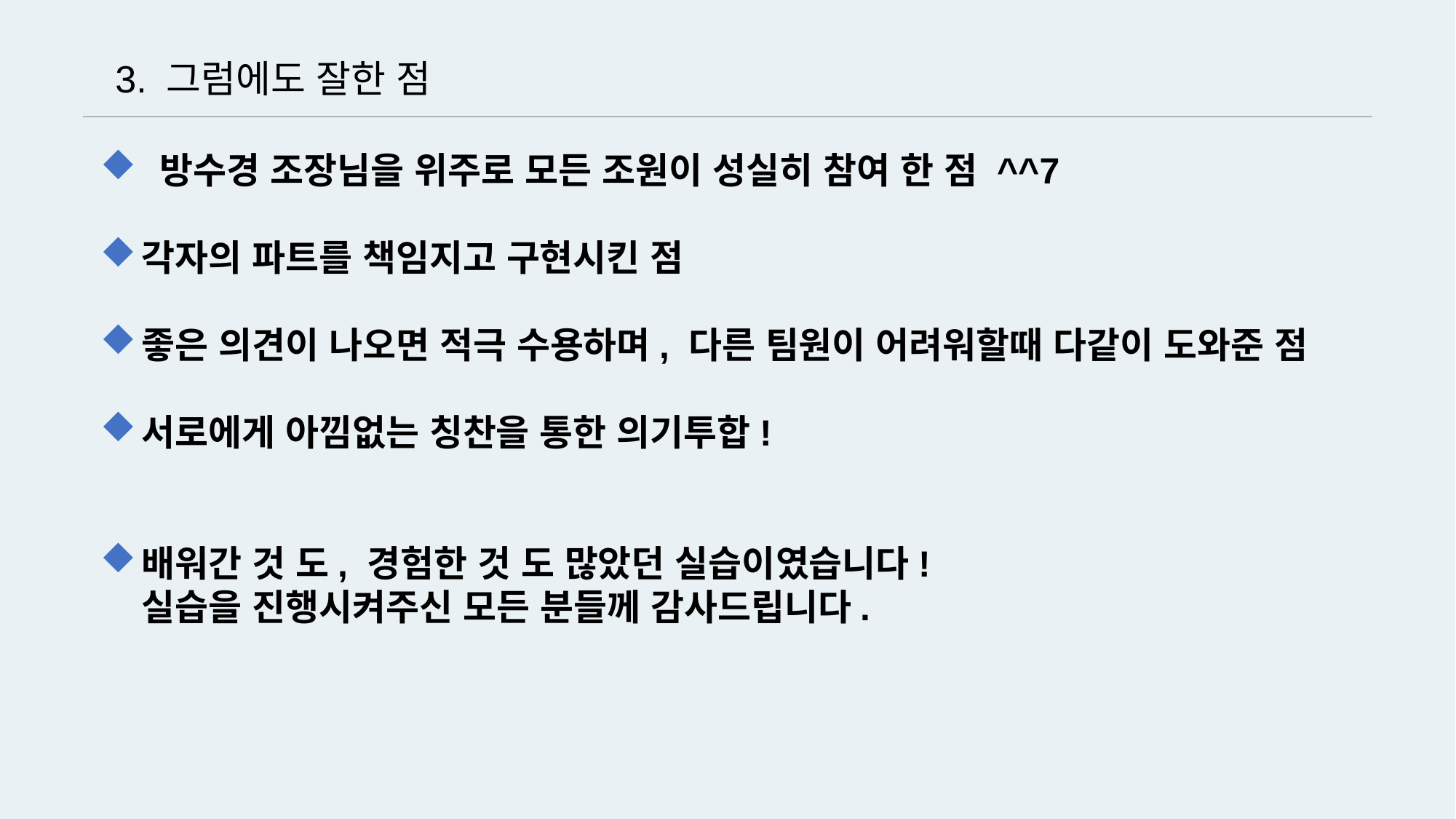

3. 그럼에도 잘한 점
 방수경 조장님을 위주로 모든 조원이 성실히 참여 한 점 ^^7

각자의 파트를 책임지고 구현시킨 점

좋은 의견이 나오면 적극 수용하며, 다른 팀원이 어려워할때 다같이 도와준 점

서로에게 아낌없는 칭찬을 통한 의기투합!

배워간 것 도, 경험한 것 도 많았던 실습이였습니다!
	실습을 진행시켜주신 모든 분들께 감사드립니다.